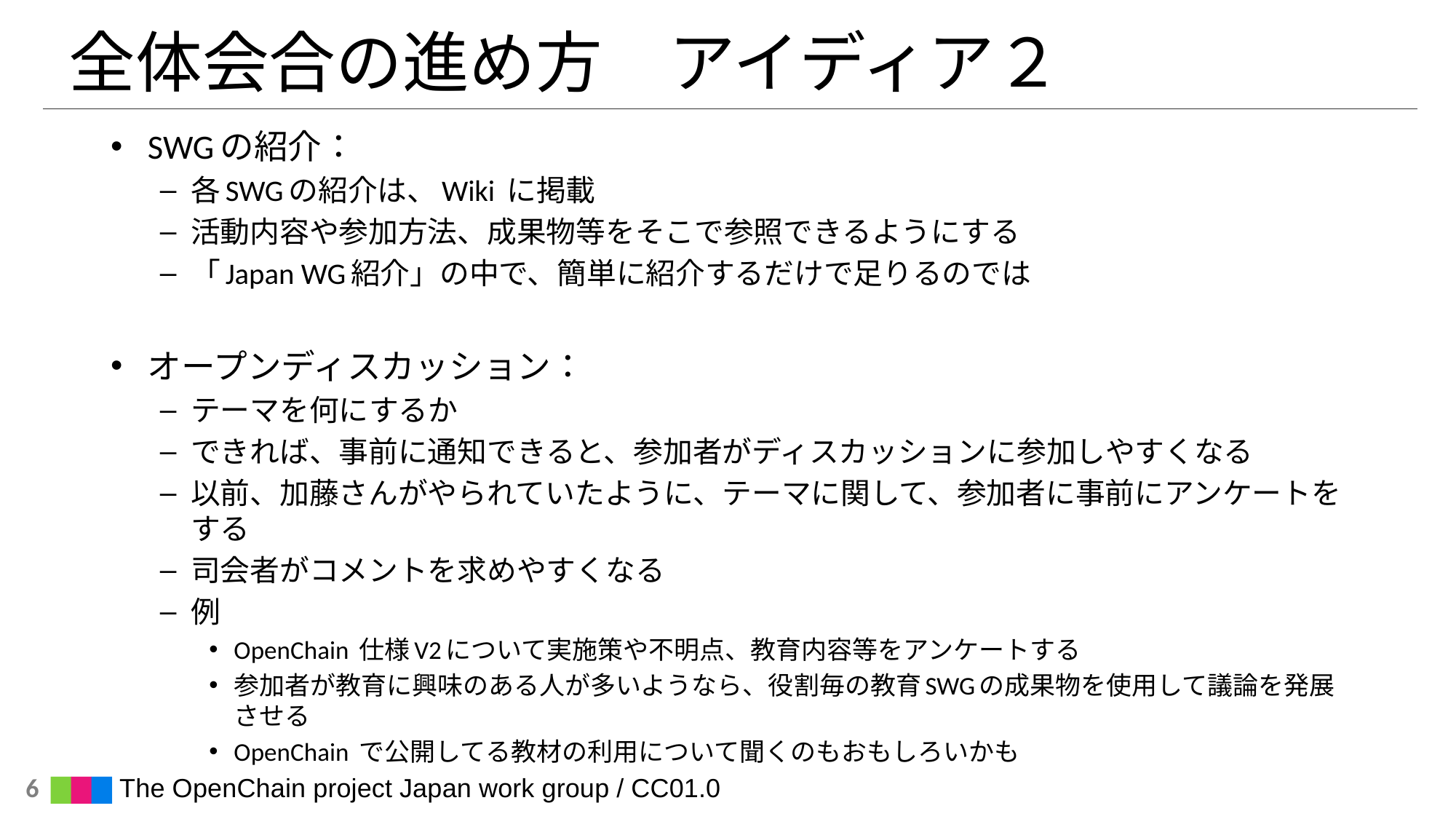

# 全体会合の進め方　アイディア２
SWGの紹介：
各SWGの紹介は、Wiki に掲載
活動内容や参加方法、成果物等をそこで参照できるようにする
「Japan WG紹介」の中で、簡単に紹介するだけで足りるのでは

オープンディスカッション：
テーマを何にするか
できれば、事前に通知できると、参加者がディスカッションに参加しやすくなる
以前、加藤さんがやられていたように、テーマに関して、参加者に事前にアンケートをする
司会者がコメントを求めやすくなる
例
OpenChain 仕様V2について実施策や不明点、教育内容等をアンケートする
参加者が教育に興味のある人が多いようなら、役割毎の教育SWGの成果物を使用して議論を発展させる
OpenChain で公開してる教材の利用について聞くのもおもしろいかも